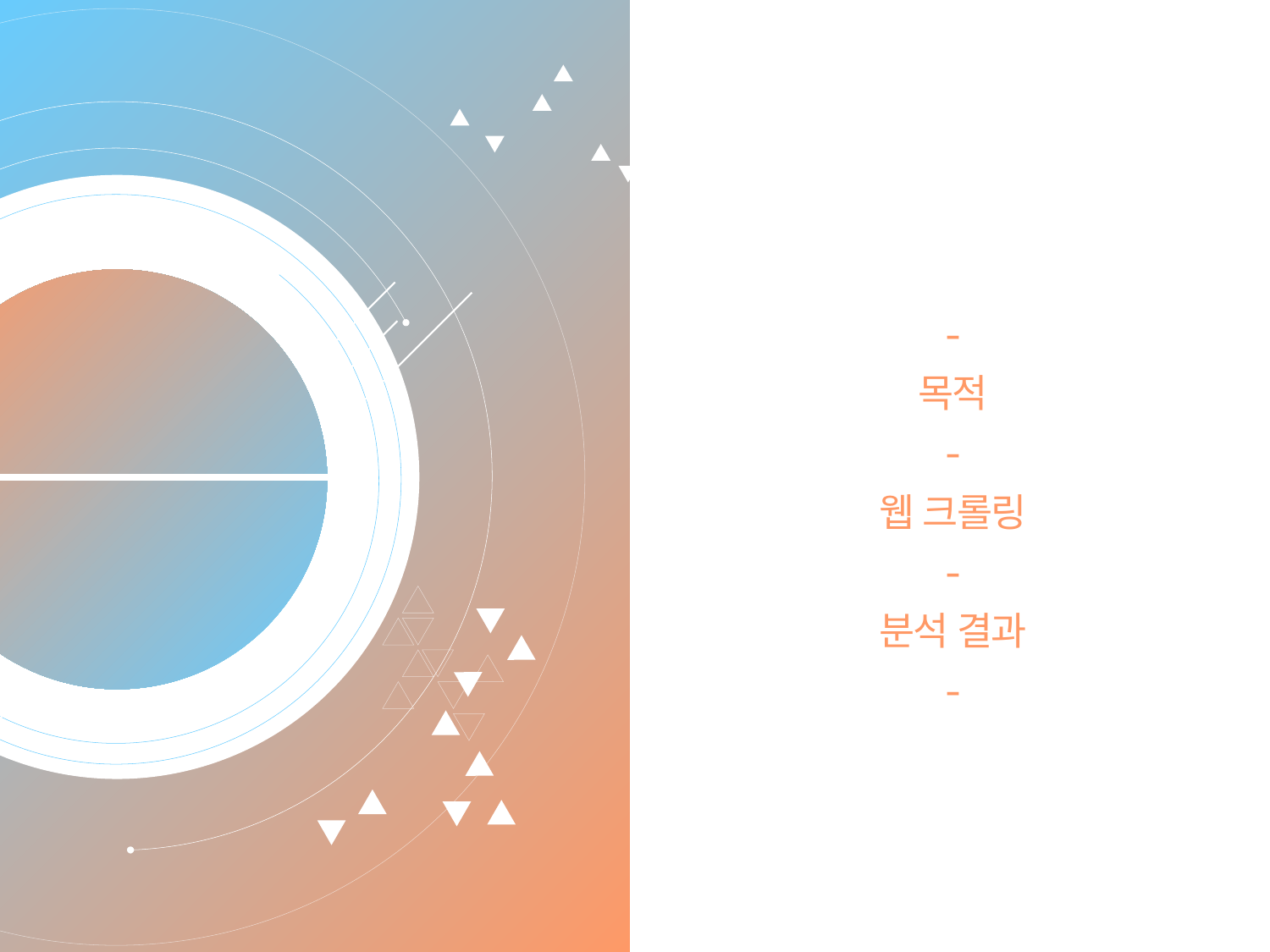

-
목적
-
웹 크롤링
-
분석 결과
-
# INDEX